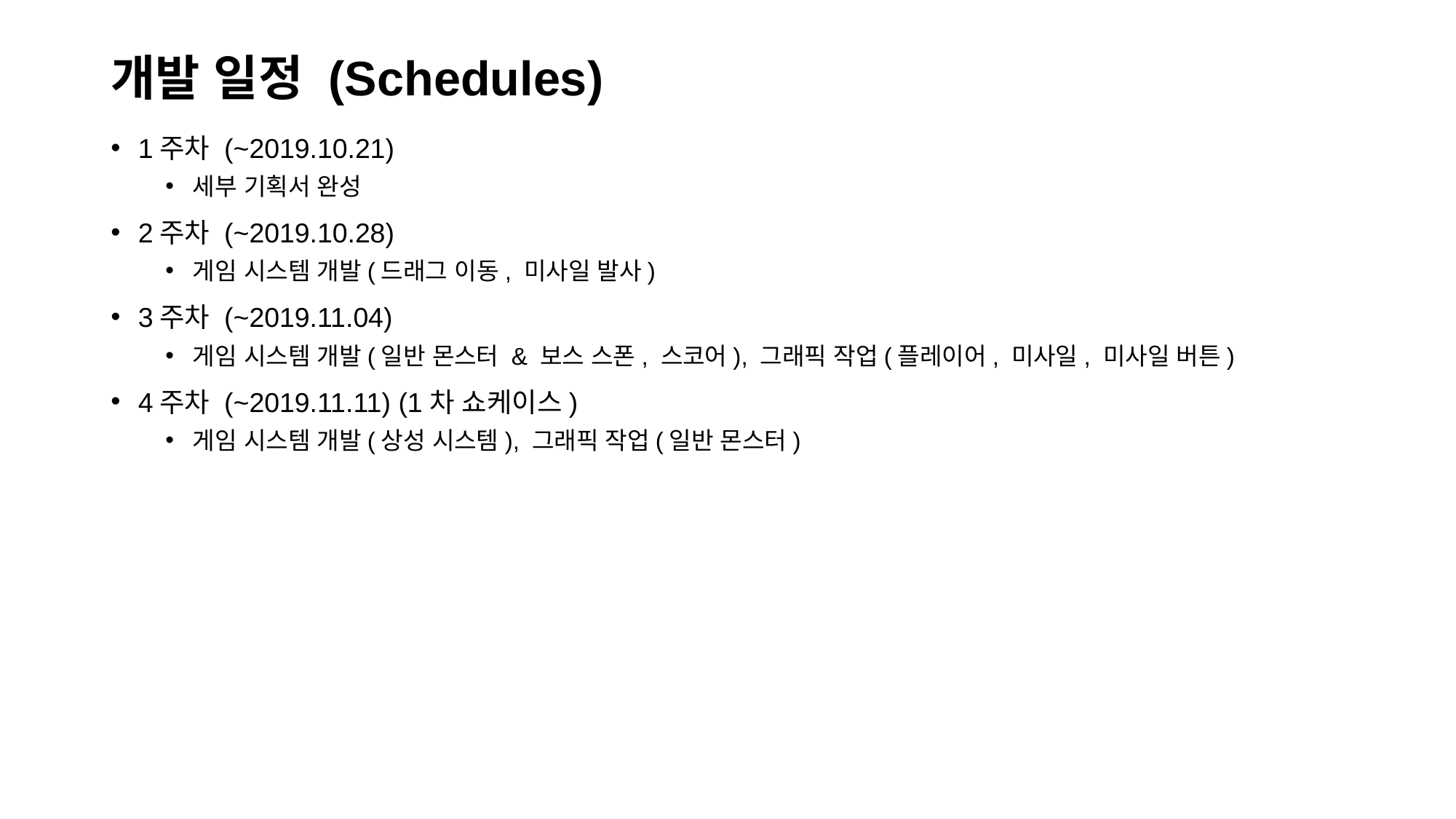

# 개발 일정 (Schedules)
1주차 (~2019.10.21)
세부 기획서 완성
2주차 (~2019.10.28)
게임 시스템 개발(드래그 이동, 미사일 발사)
3주차 (~2019.11.04)
게임 시스템 개발(일반 몬스터 & 보스 스폰, 스코어), 그래픽 작업(플레이어, 미사일, 미사일 버튼)
4주차 (~2019.11.11) (1차 쇼케이스)
게임 시스템 개발(상성 시스템), 그래픽 작업(일반 몬스터)